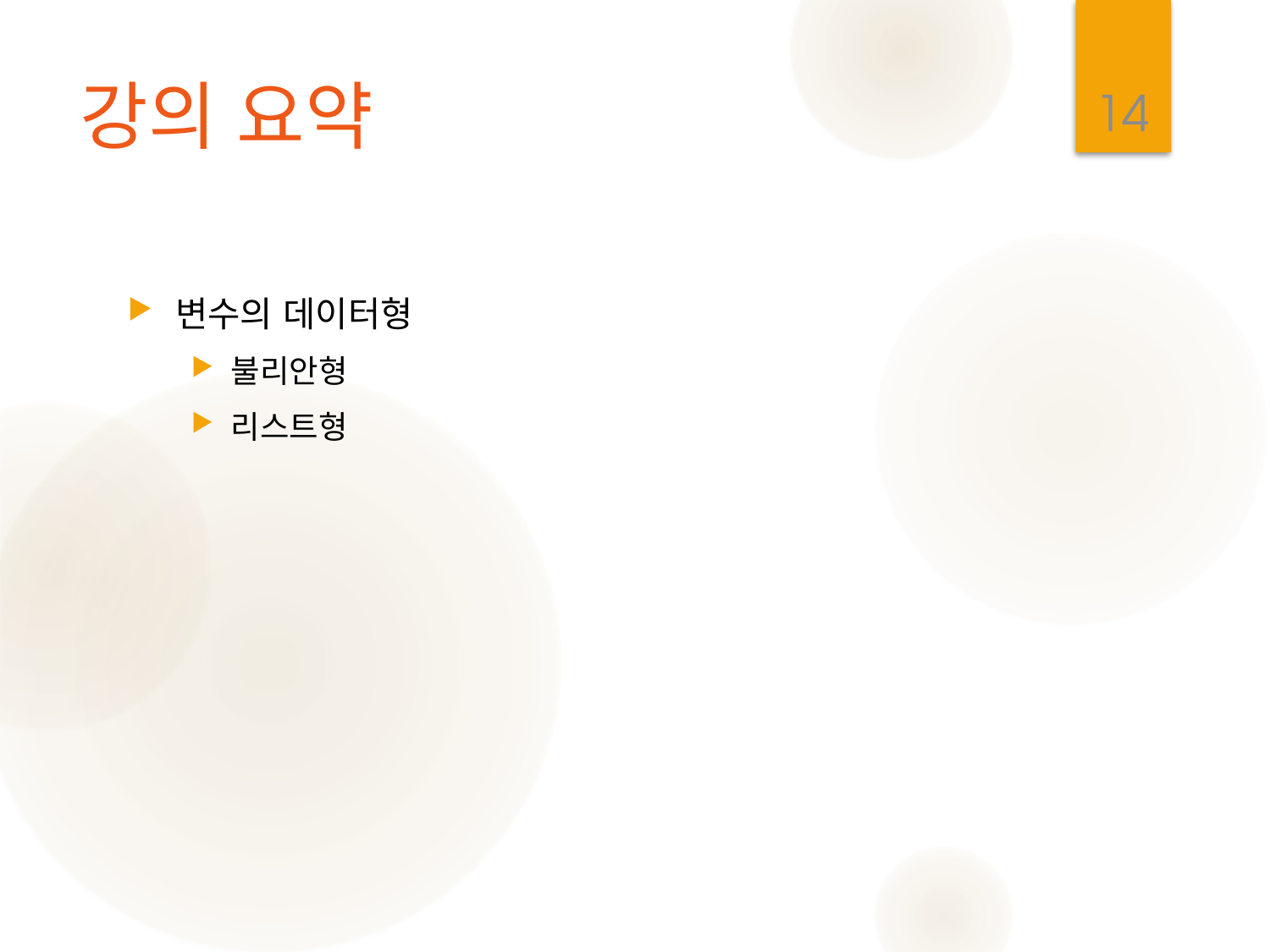

14
# 강의 요약
변수의 데이터형
불리안형
리스트형